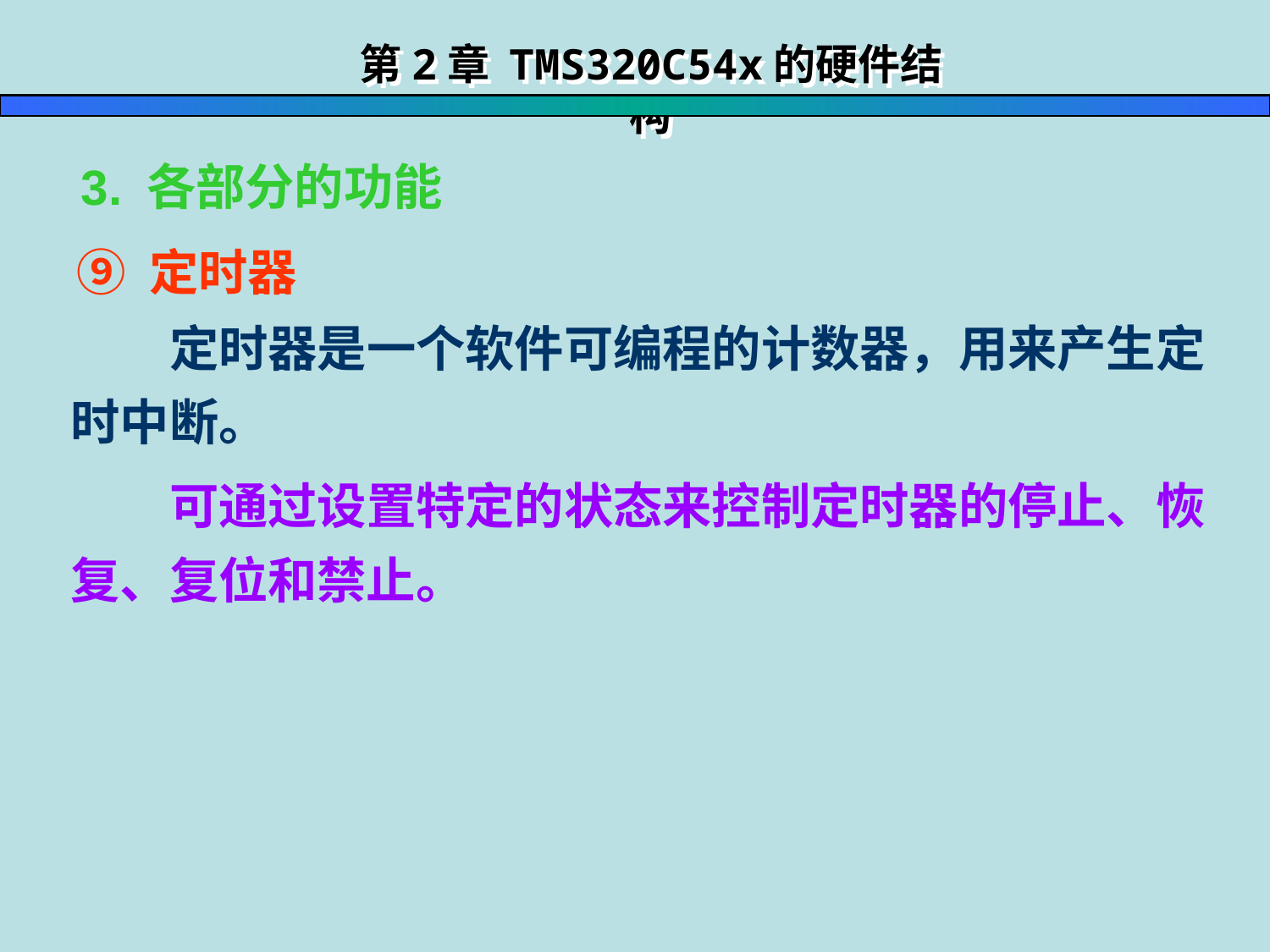

第2章 TMS320C54x的硬件结构

 3. 各部分的功能
      ⑨ 定时器
            定时器是一个软件可编程的计数器，用来产生定时中断。
            可通过设置特定的状态来控制定时器的停止、恢复、复位和禁止。
12